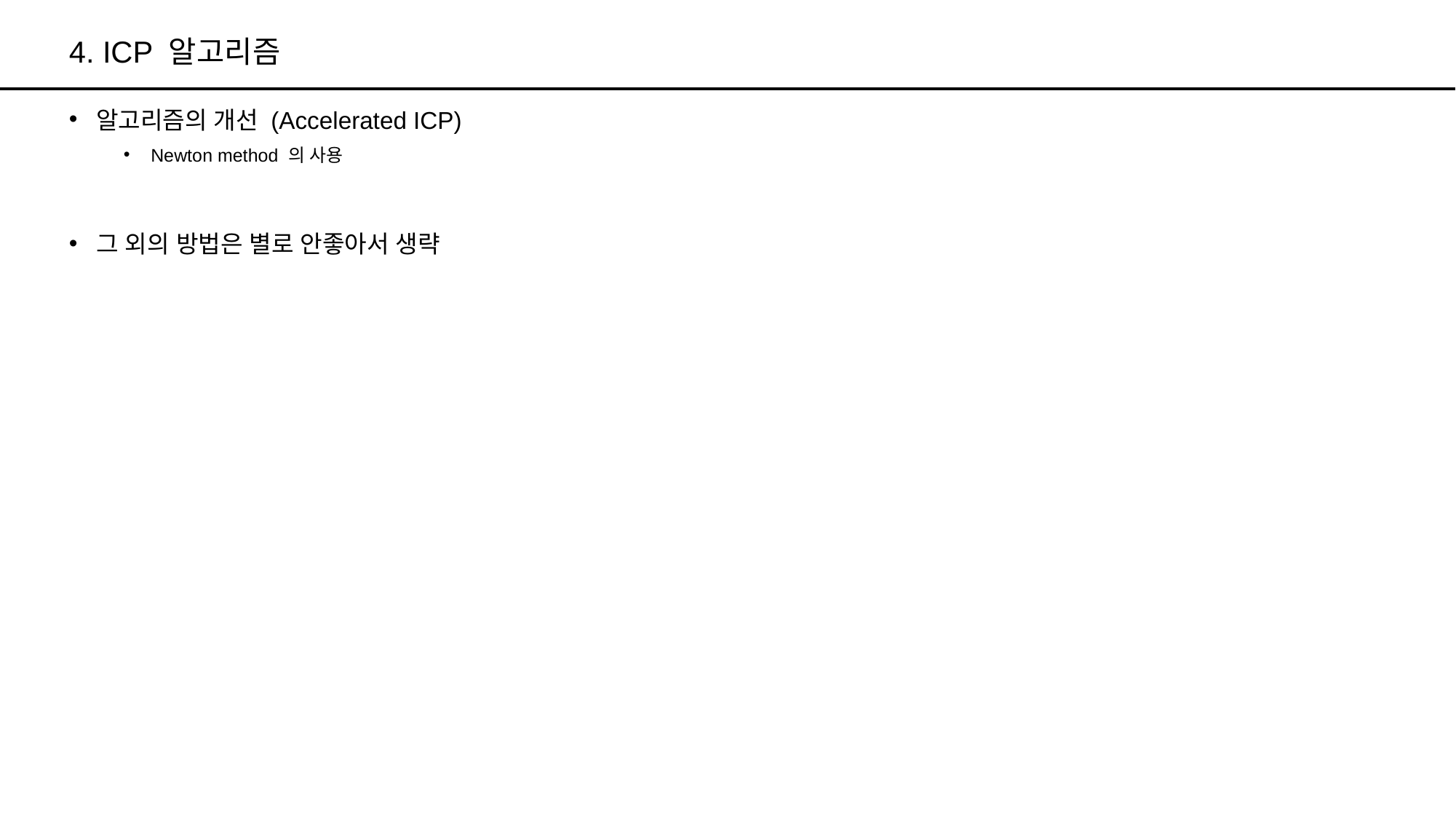

# 4. ICP 알고리즘
알고리즘의 개선 (Accelerated ICP)
Newton method 의 사용

그 외의 방법은 별로 안좋아서 생략